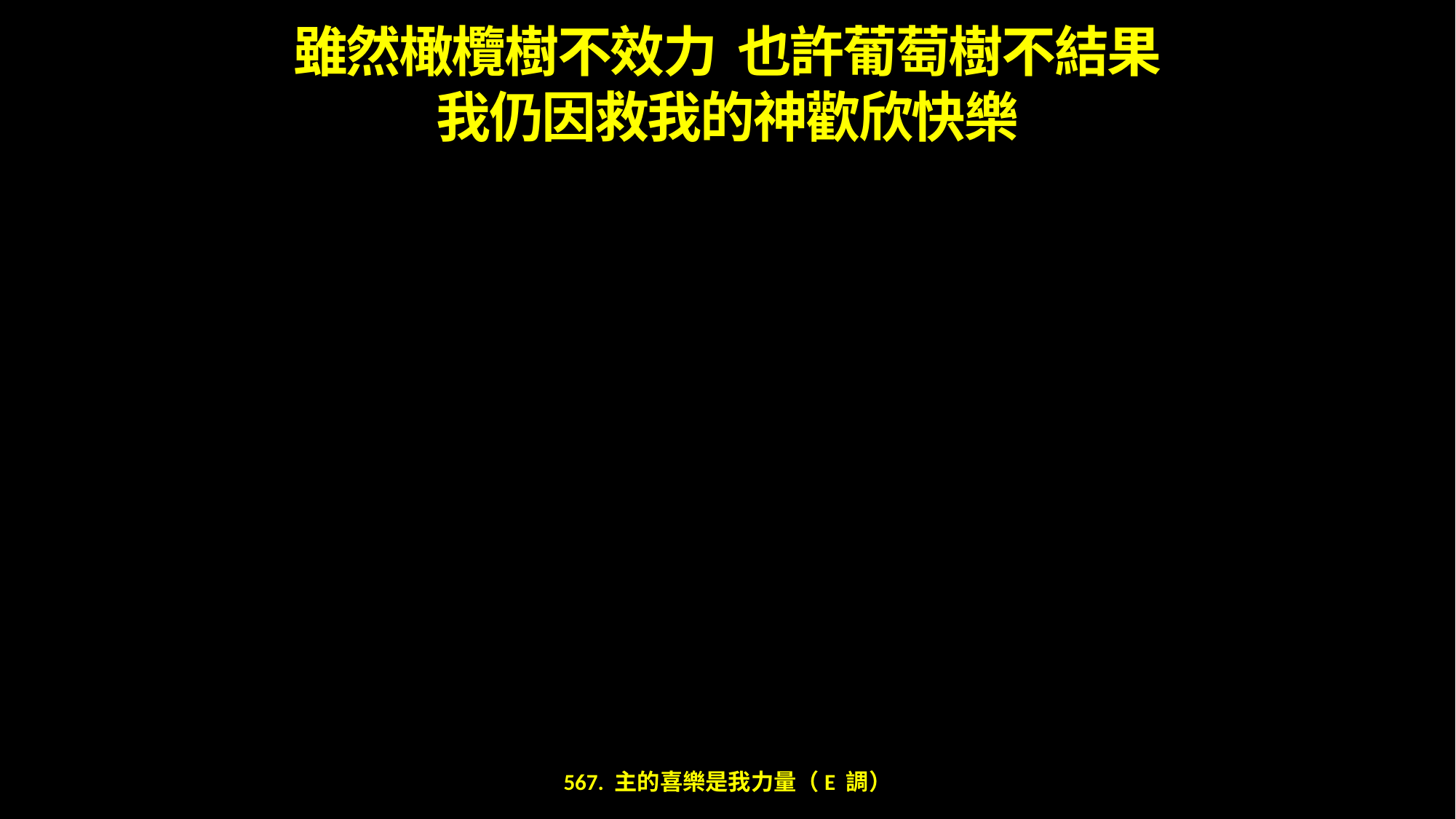

雖然橄欖樹不效力  也許葡萄樹不結果
我仍因救我的神歡欣快樂

567. 主的喜樂是我力量（E 調）